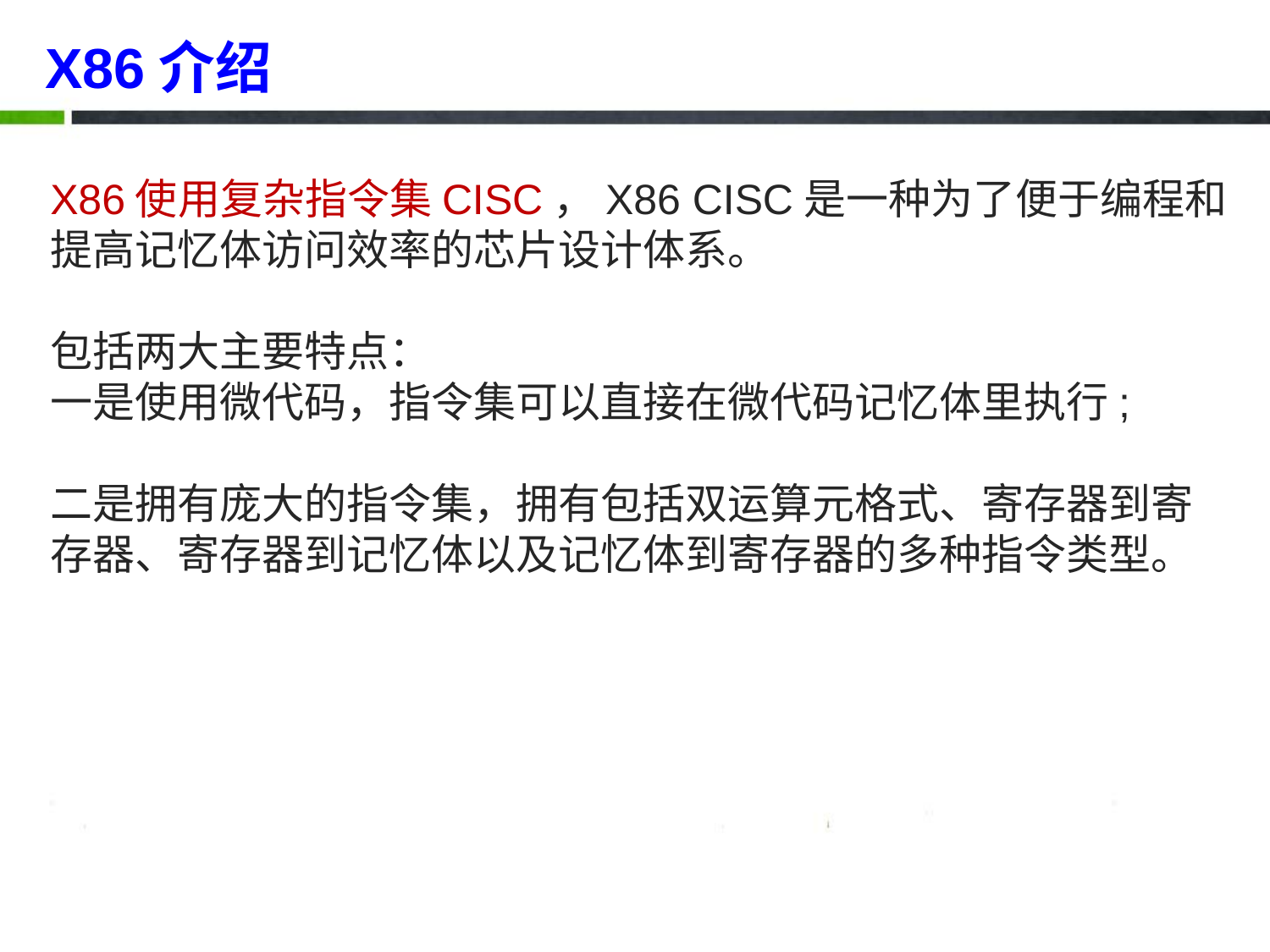

X86介绍
X86使用复杂指令集CISC，X86 CISC是一种为了便于编程和提高记忆体访问效率的芯片设计体系。

包括两大主要特点：
一是使用微代码，指令集可以直接在微代码记忆体里执行;

二是拥有庞大的指令集，拥有包括双运算元格式、寄存器到寄存器、寄存器到记忆体以及记忆体到寄存器的多种指令类型。

38